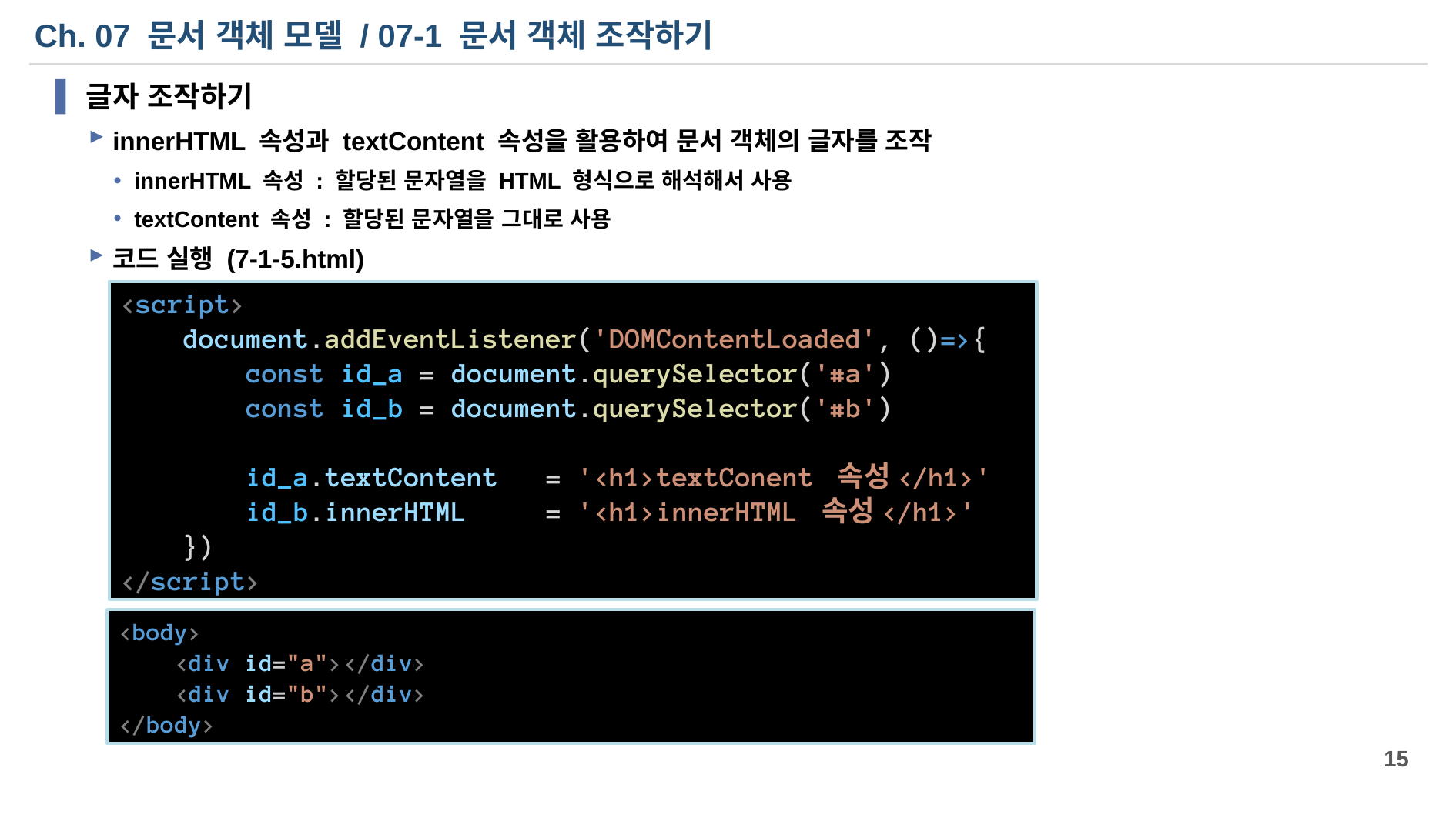

# Ch. 07 문서 객체 모델 / 07-1 문서 객체 조작하기
글자 조작하기
innerHTML 속성과 textContent 속성을 활용하여 문서 객체의 글자를 조작
innerHTML 속성 : 할당된 문자열을 HTML 형식으로 해석해서 사용
textContent 속성 : 할당된 문자열을 그대로 사용
코드 실행 (7-1-5.html)

<script>
    document.addEventListener('DOMContentLoaded', ()=>{
        const id_a = document.querySelector('#a')
        const id_b = document.querySelector('#b')

        id_a.textContent   = '<h1>textConent 속성</h1>'
        id_b.innerHTML     = '<h1>innerHTML 속성</h1>'
    })
</script>
<body>
    <div id="a"></div>
    <div id="b"></div>
</body>
15